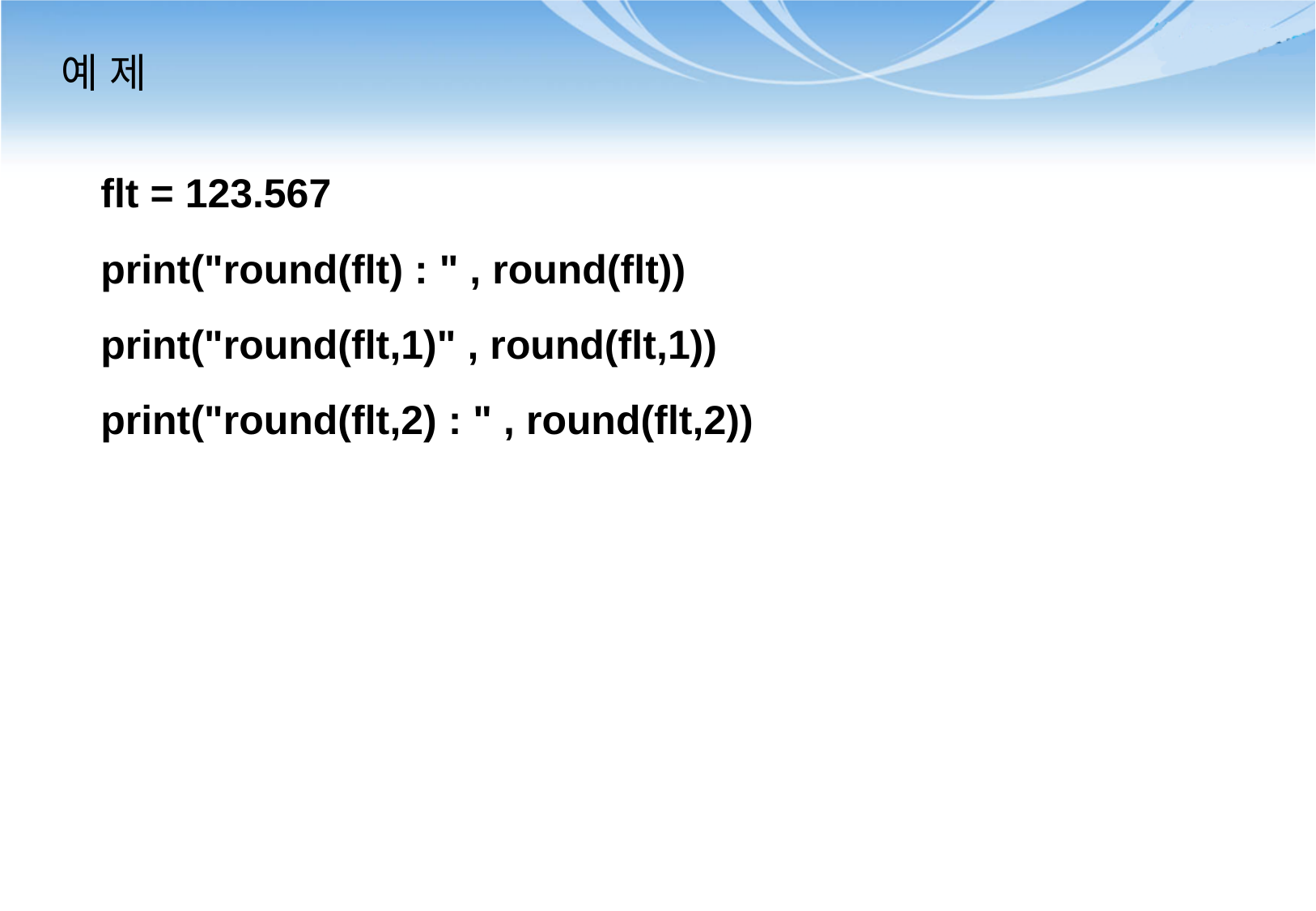

# 예 제
flt = 123.567

print("round(flt) : " , round(flt))

print("round(flt,1)" , round(flt,1))

print("round(flt,2) : " , round(flt,2))